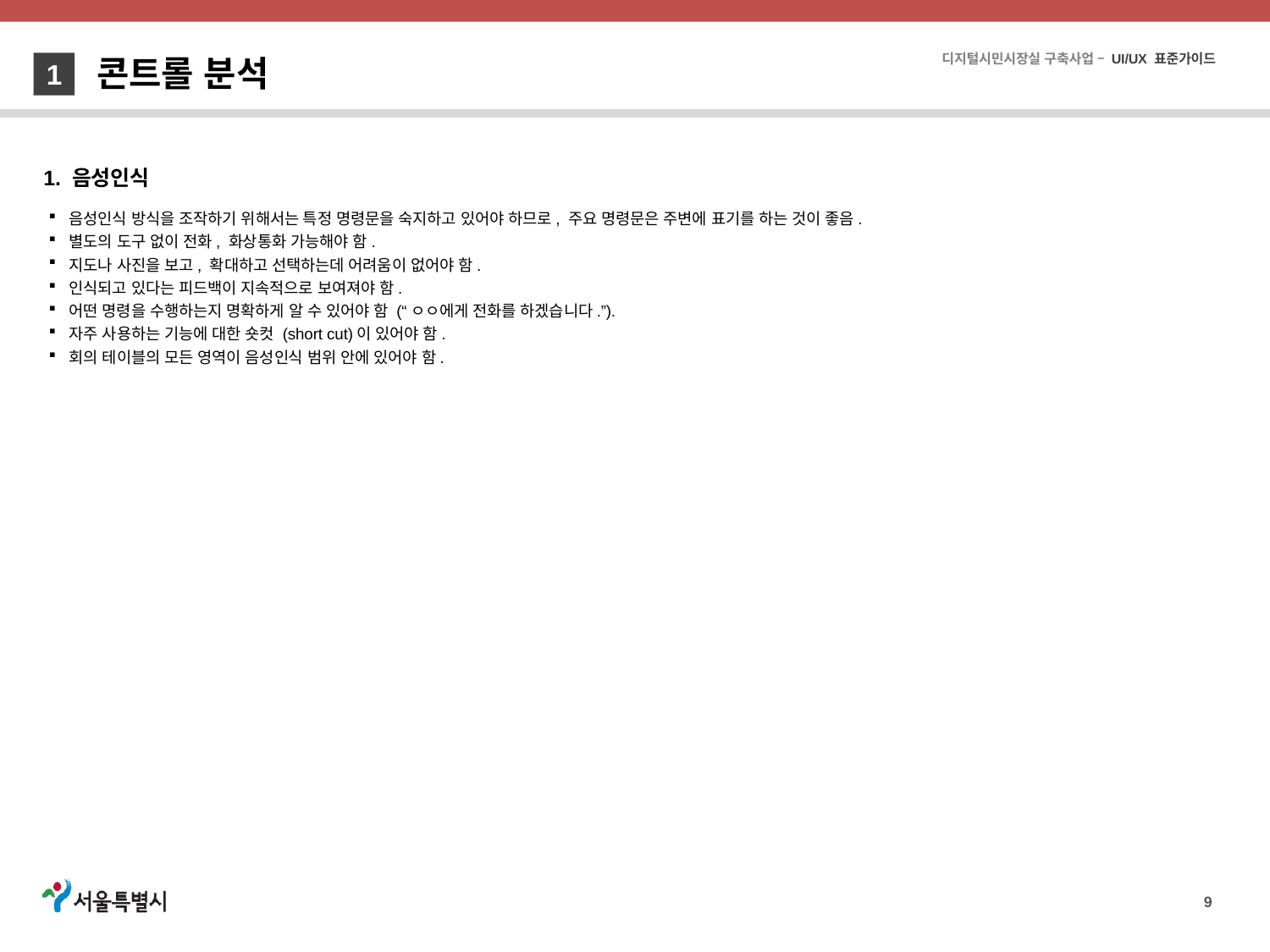

콘트롤 분석
1
1. 음성인식
음성인식 방식을 조작하기 위해서는 특정 명령문을 숙지하고 있어야 하므로, 주요 명령문은 주변에 표기를 하는 것이 좋음.
별도의 도구 없이 전화, 화상통화 가능해야 함.
지도나 사진을 보고, 확대하고 선택하는데 어려움이 없어야 함.
인식되고 있다는 피드백이 지속적으로 보여져야 함.
어떤 명령을 수행하는지 명확하게 알 수 있어야 함 (“ㅇㅇ에게 전화를 하겠습니다.”).
자주 사용하는 기능에 대한 숏컷 (short cut)이 있어야 함.
회의 테이블의 모든 영역이 음성인식 범위 안에 있어야 함.